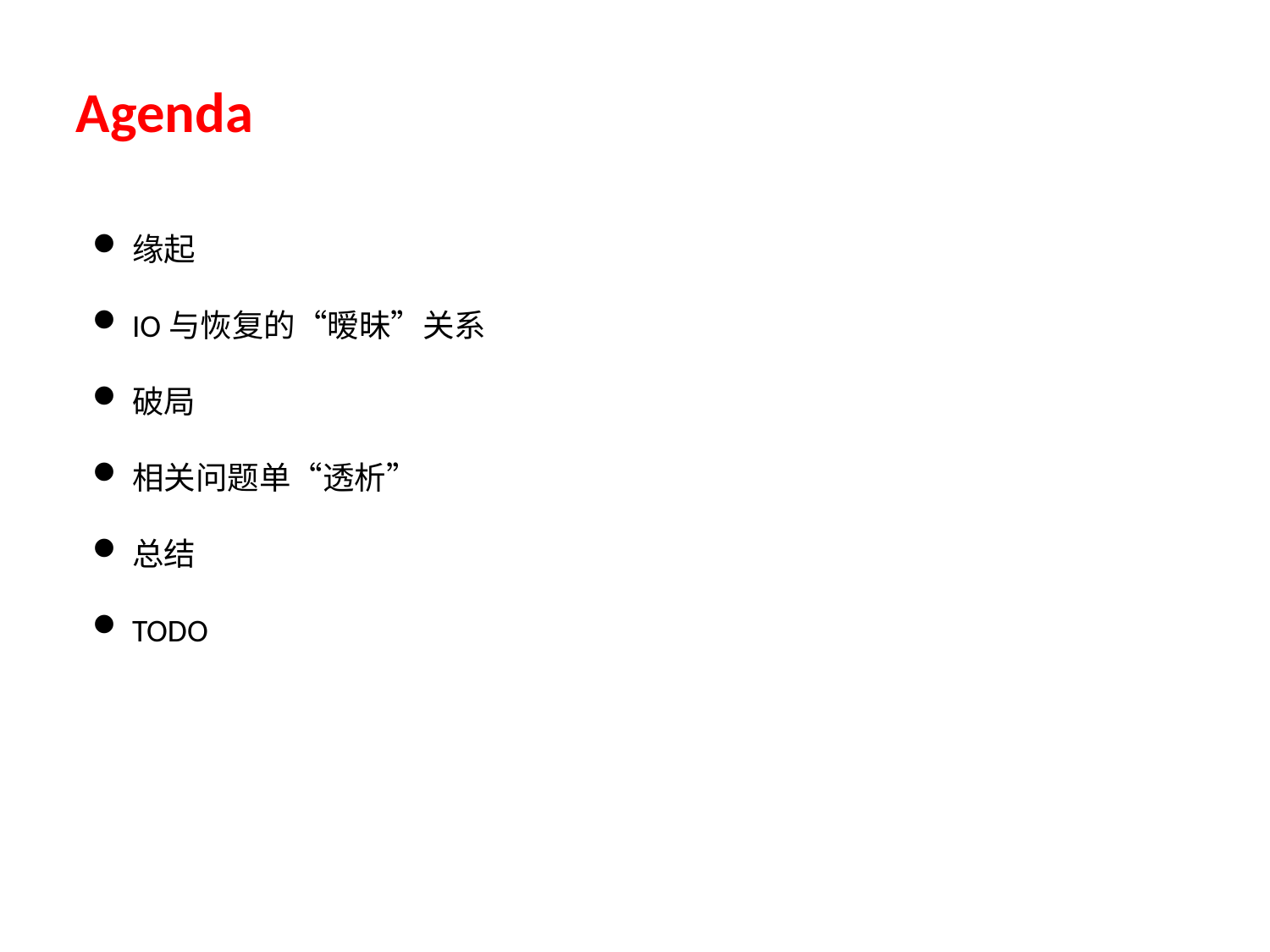

Agenda
缘起

IO与恢复的“暧昧”关系

破局

相关问题单“透析”

总结

TODO